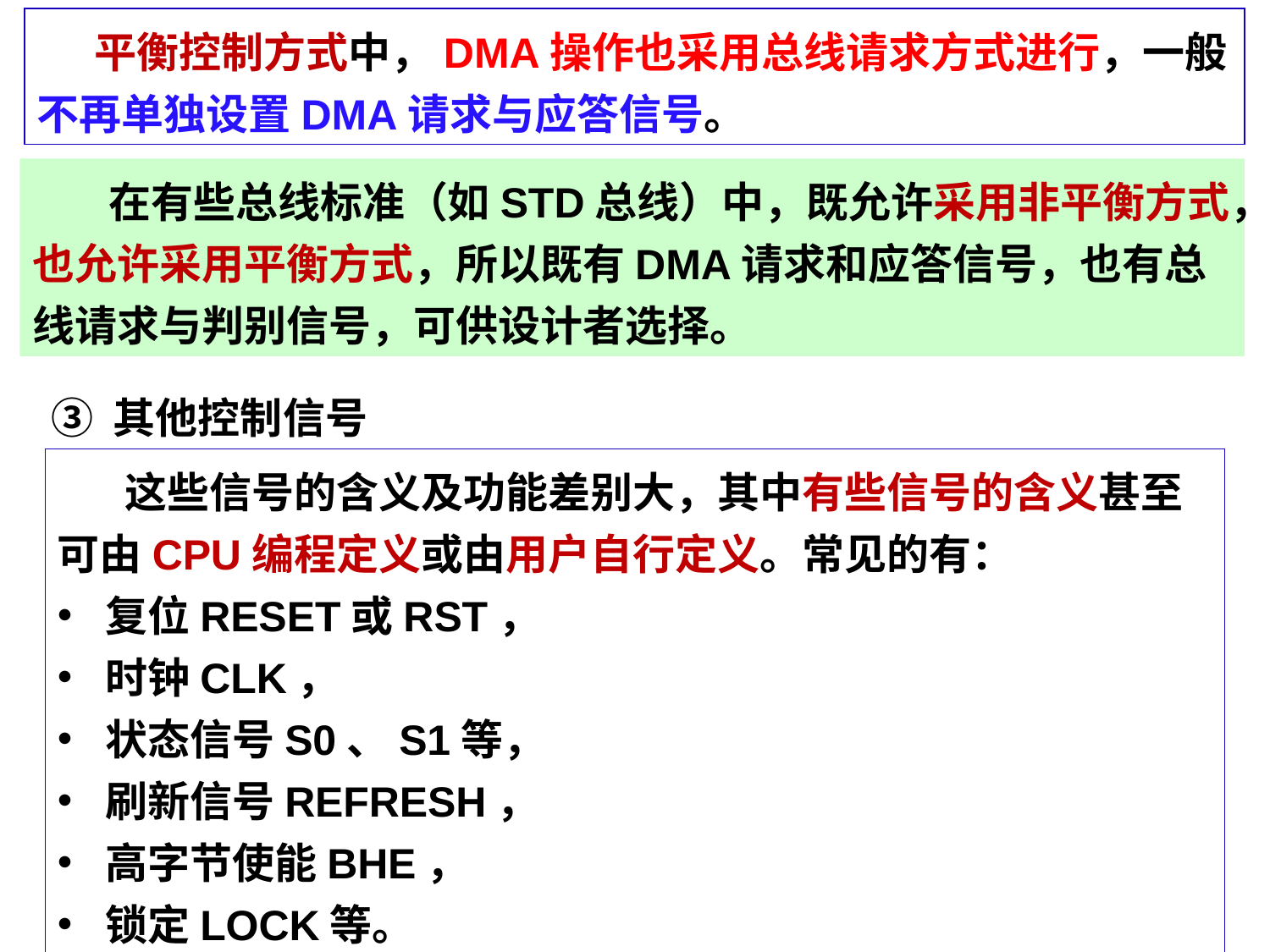

平衡控制方式中，DMA操作也采用总线请求方式进行，一般不再单独设置DMA请求与应答信号。
       在有些总线标准（如STD总线）中，既允许采用非平衡方式，也允许采用平衡方式，所以既有DMA请求和应答信号，也有总线请求与判别信号，可供设计者选择。
③ 其他控制信号
      这些信号的含义及功能差别大，其中有些信号的含义甚至可由CPU编程定义或由用户自行定义。常见的有：
复位RESET或RST，
时钟CLK，
状态信号S0、S1等，
刷新信号REFRESH，
高字节使能BHE，
锁定LOCK等。
161